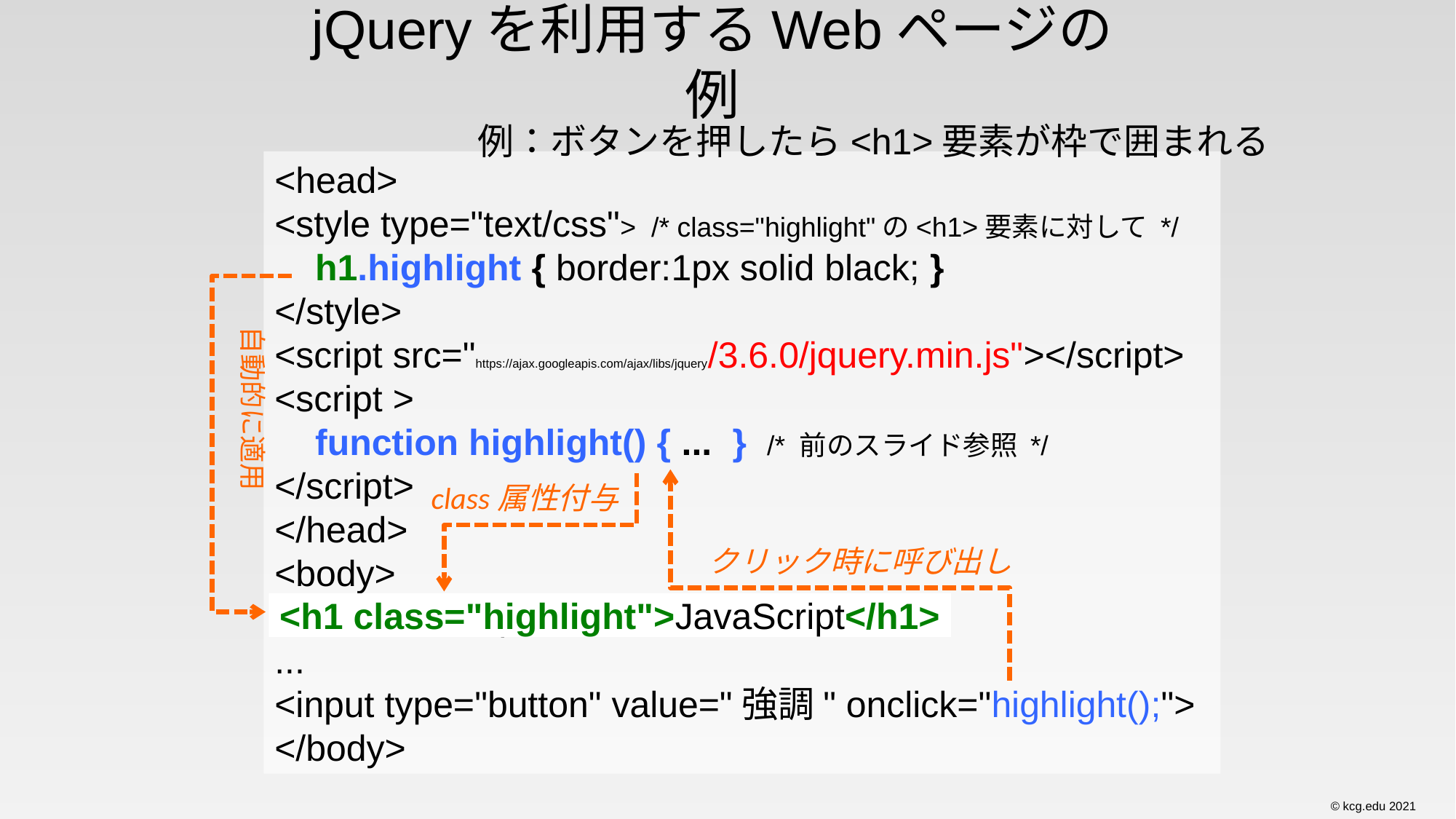

# jQueryを利用するWebページの例
例：ボタンを押したら<h1>要素が枠で囲まれる
<head>
<style type="text/css">  /* class="highlight"の<h1>要素に対して */
    h1.highlight { border:1px solid black; }
</style>
<script src="https://ajax.googleapis.com/ajax/libs/jquery/3.6.0/jquery.min.js"></script>
<script >
    function highlight() { ...  }  /* 前のスライド参照 */
</script>
</head>
<body>
<h1>JavaScript</h1>
...
<input type="button" value="強調" onclick="highlight();">
</body>

自動的に適用

クリック時に呼び出し
class属性付与

<h1 class="highlight">JavaScript</h1>